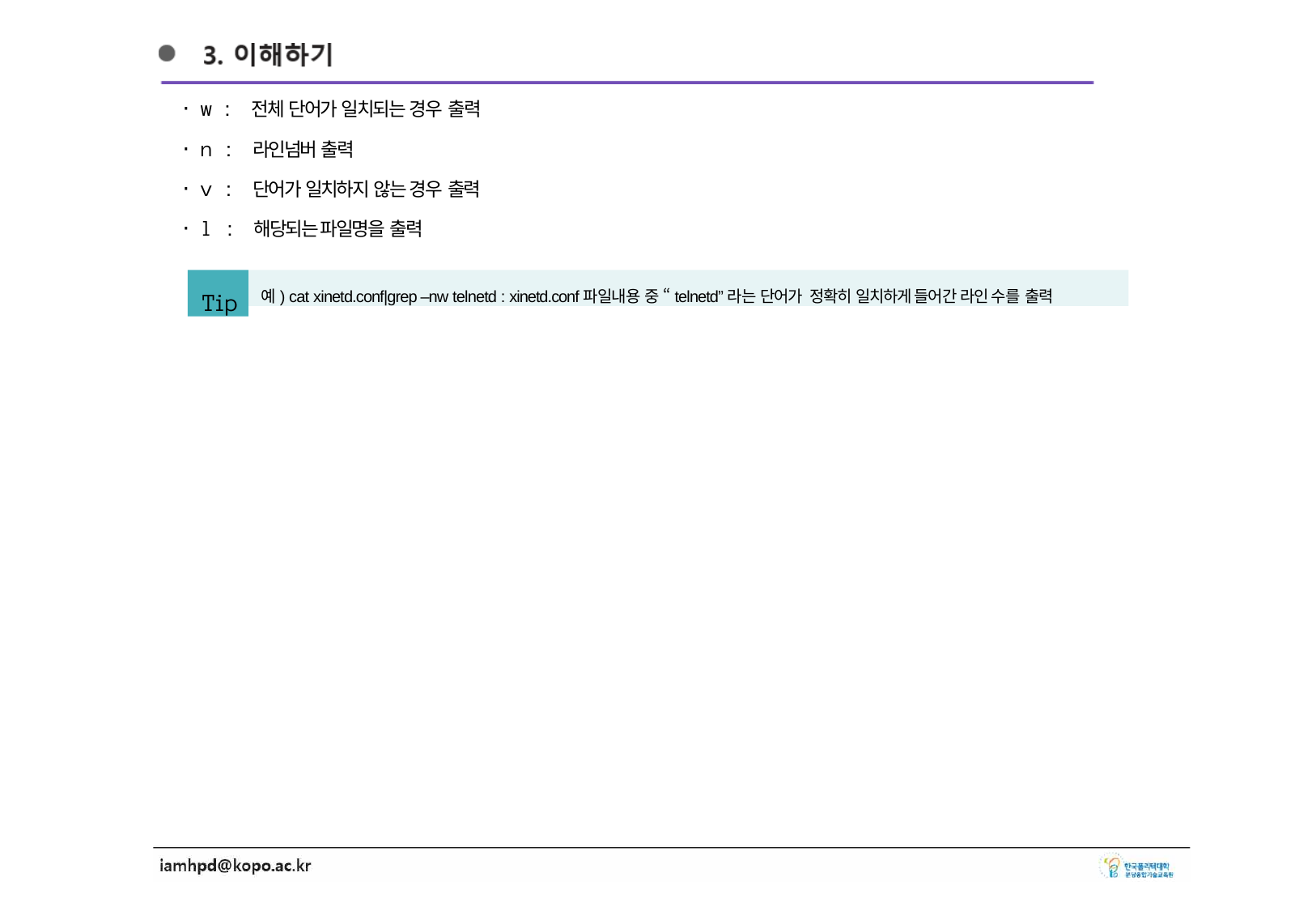

∙w : 전체 단어가 일치되는 경우 출력
∙n : 라인넘버 출력
∙v : 단어가 일치하지 않는 경우 출력
∙l : 해당되는 파일명을 출력
Tip

예) cat xinetd.conf|grep –nw telnetd : xinetd.conf파일내용 중 “telnetd”라는 단어가  정확히 일치하게 들어간 라인 수를 출력